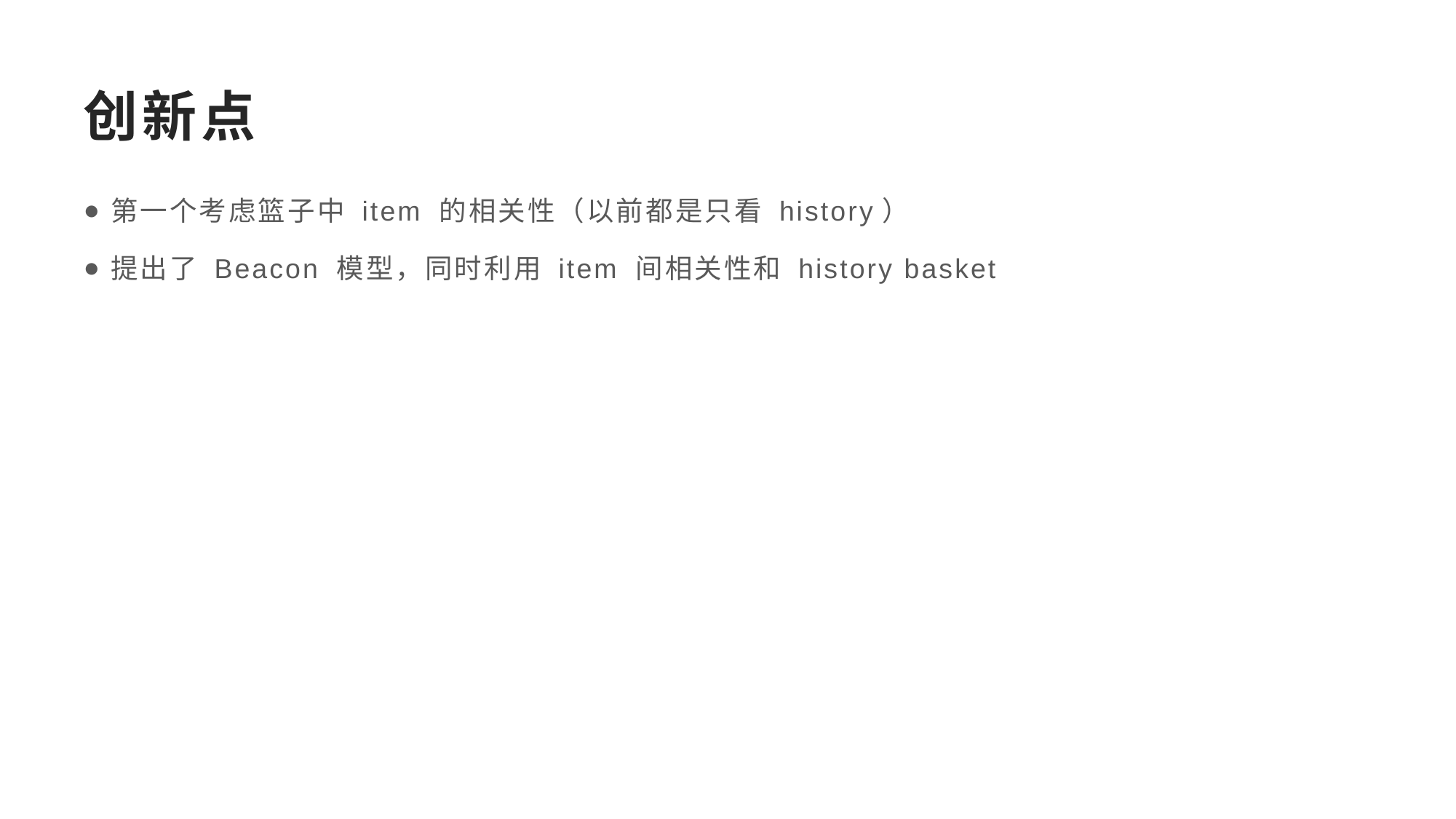

# 创新点
第一个考虑篮子中 item 的相关性（以前都是只看 history）
提出了 Beacon 模型，同时利用 item 间相关性和 history basket